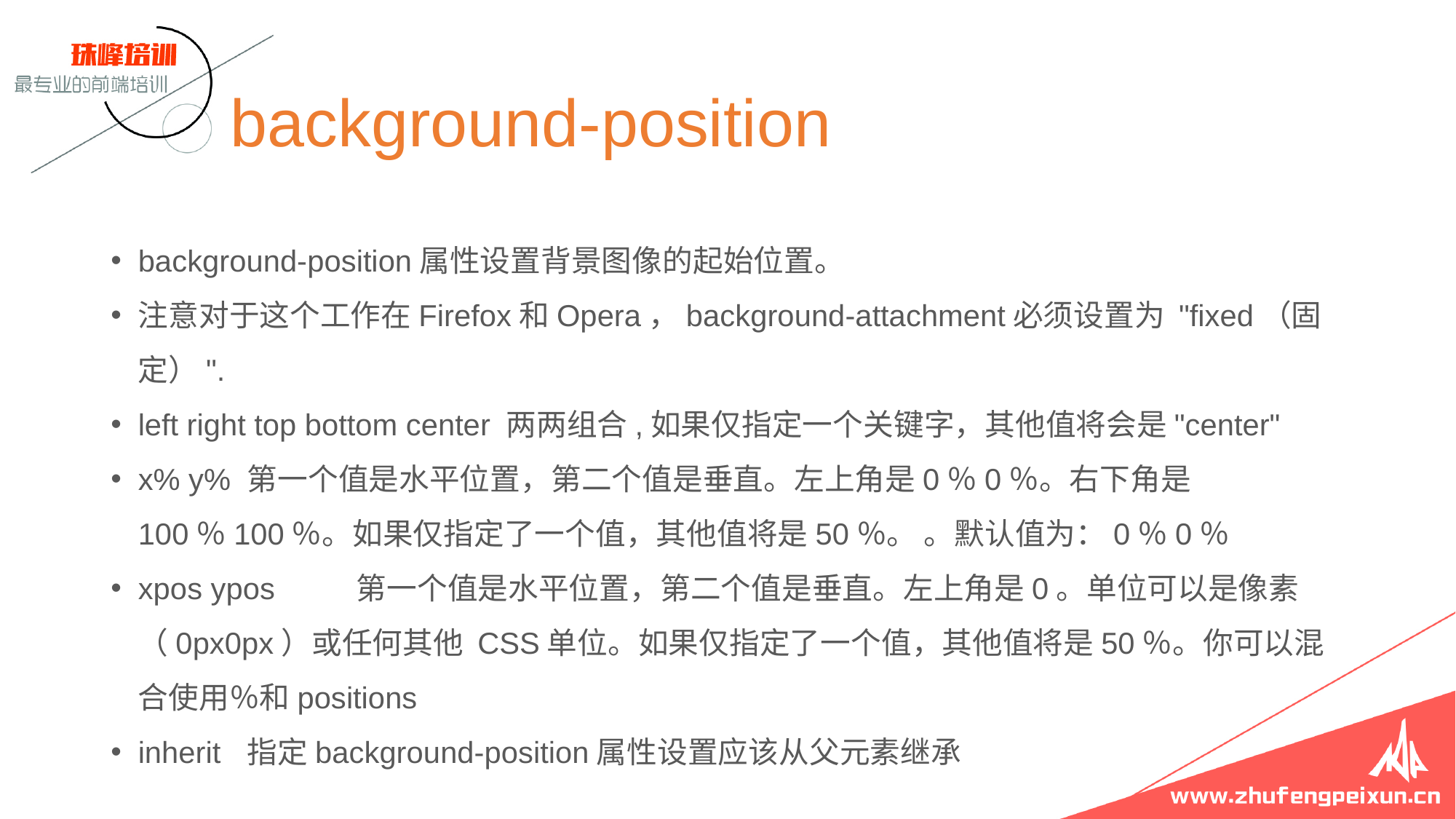

# background-position
background-position属性设置背景图像的起始位置。
注意对于这个工作在Firefox和Opera，background-attachment必须设置为 "fixed（固定）".
left right top bottom center 两两组合,如果仅指定一个关键字，其他值将会是"center"
x% y%	第一个值是水平位置，第二个值是垂直。左上角是0％0％。右下角是100％100％。如果仅指定了一个值，其他值将是50％。 。默认值为：0％0％
xpos ypos	第一个值是水平位置，第二个值是垂直。左上角是0。单位可以是像素（0px0px）或任何其他 CSS单位。如果仅指定了一个值，其他值将是50％。你可以混合使用％和positions
inherit	指定background-position属性设置应该从父元素继承